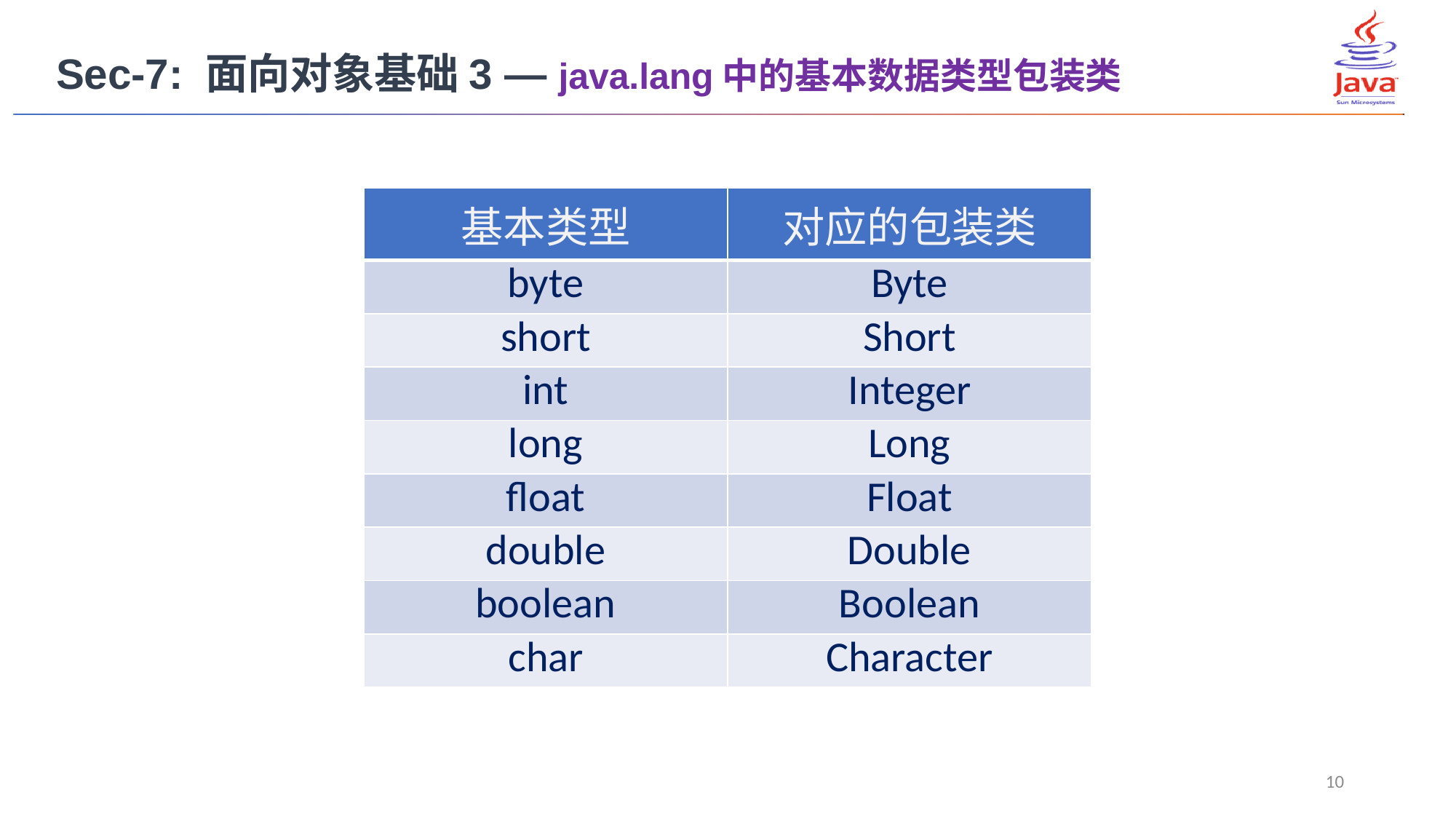

Sec-7: 面向对象基础3 — java.lang中的基本数据类型包装类
| 基本类型 | 对应的包装类 |
| --- | --- |
| byte | Byte |
| short | Short |
| int | Integer |
| long | Long |
| float | Float |
| double | Double |
| boolean | Boolean |
| char | Character |
10